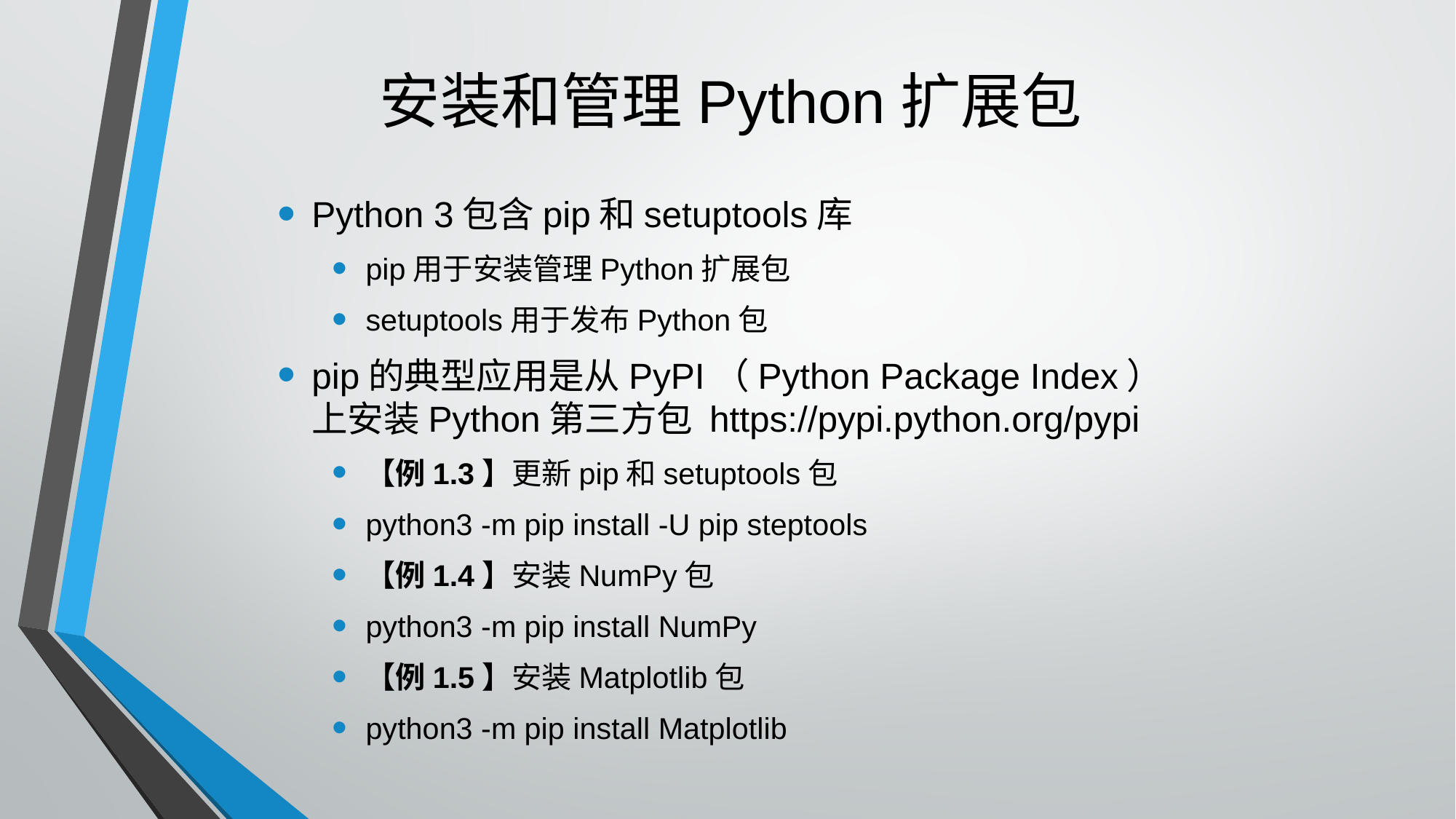

# 安装和管理Python扩展包
Python 3包含pip和setuptools库
pip用于安装管理Python扩展包
setuptools用于发布Python包
pip的典型应用是从PyPI（Python Package Index）上安装Python第三方包 https://pypi.python.org/pypi
【例1.3】更新pip和setuptools包
python3 -m pip install -U pip steptools
【例1.4】安装NumPy包
python3 -m pip install NumPy
【例1.5】安装Matplotlib包
python3 -m pip install Matplotlib